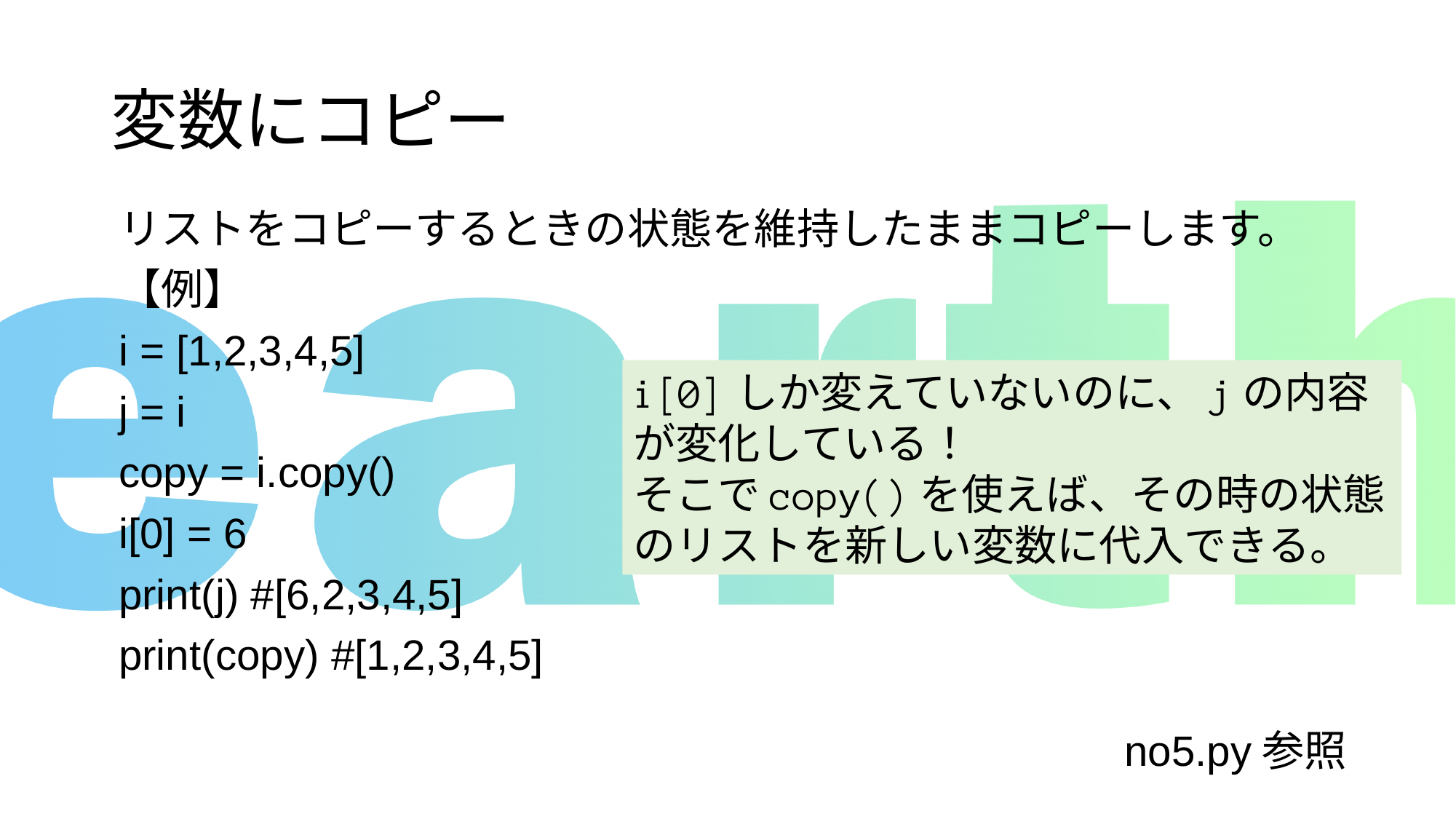

# 変数にコピー
リストをコピーするときの状態を維持したままコピーします。
【例】
i = [1,2,3,4,5]
j = i
copy = i.copy()
i[0] = 6
print(j) #[6,2,3,4,5]
print(copy) #[1,2,3,4,5]
i[0]しか変えていないのに、jの内容が変化している！
そこでcopy()を使えば、その時の状態のリストを新しい変数に代入できる。
no5.py参照